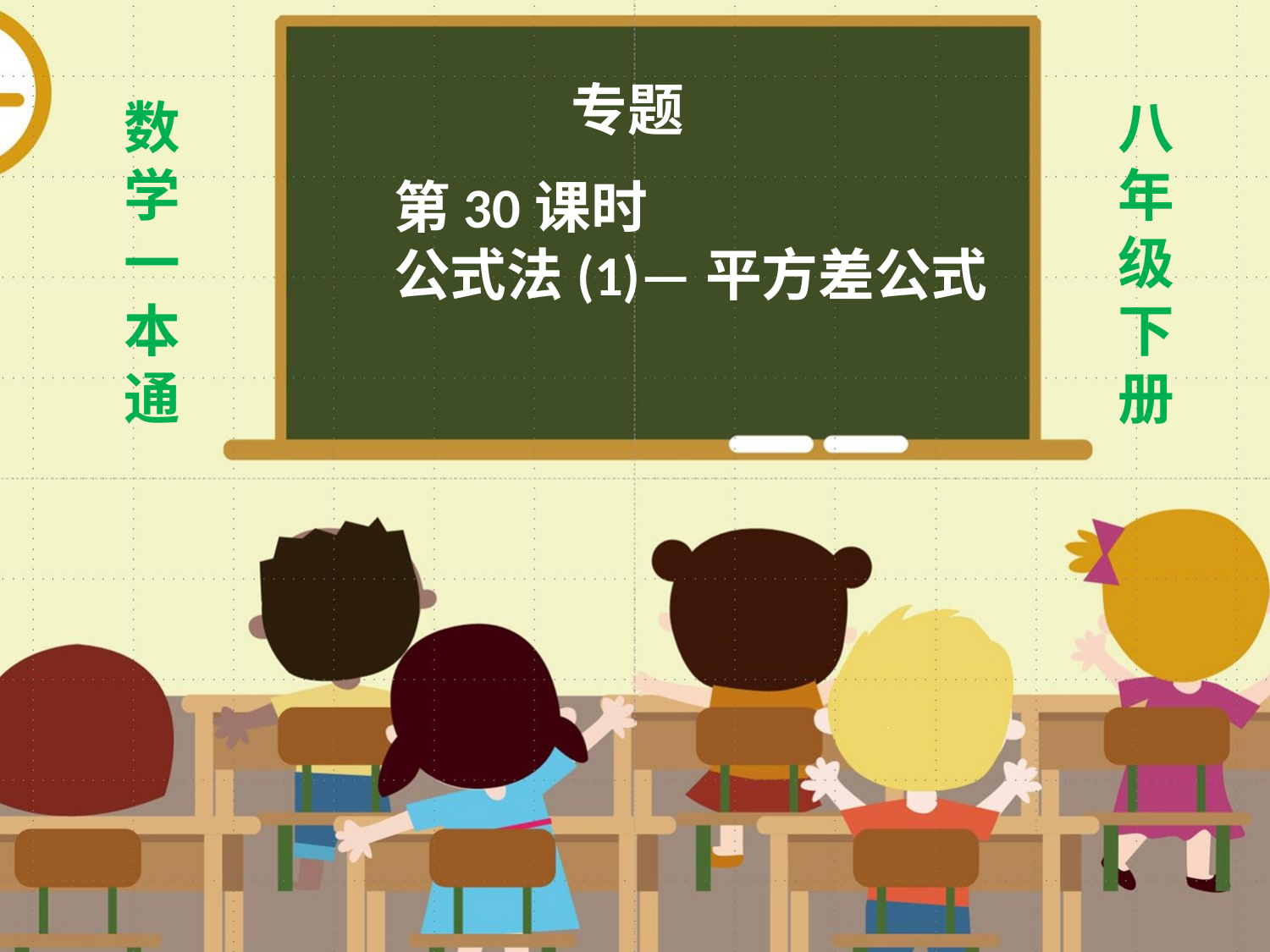

专题
数
学
一
本
通
八年级下册
第30课时
公式法(1)—平方差公式